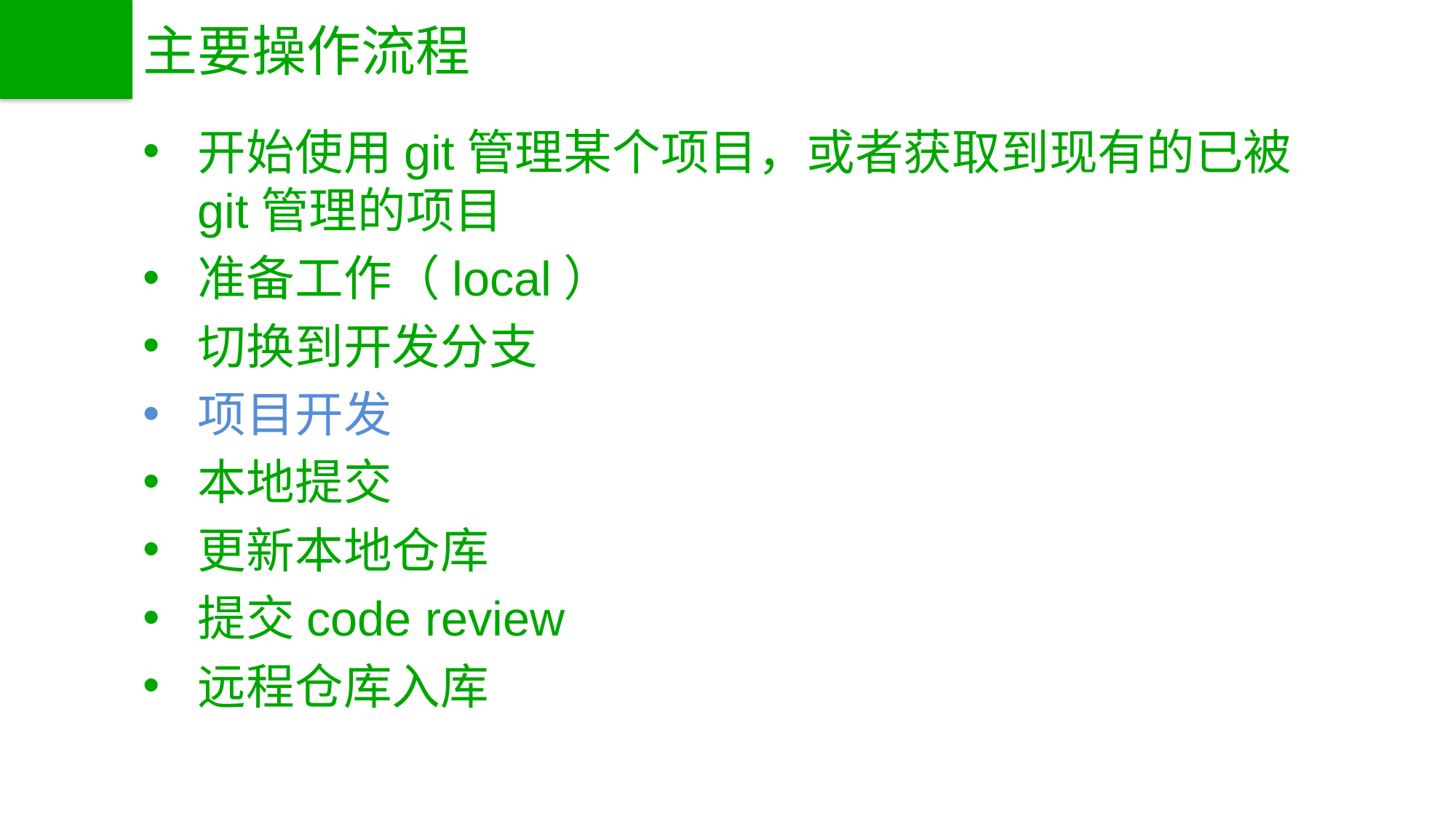

# 主要操作流程
开始使用git管理某个项目，或者获取到现有的已被git管理的项目
准备工作（local）
切换到开发分支
项目开发
本地提交
更新本地仓库
提交code review
远程仓库入库